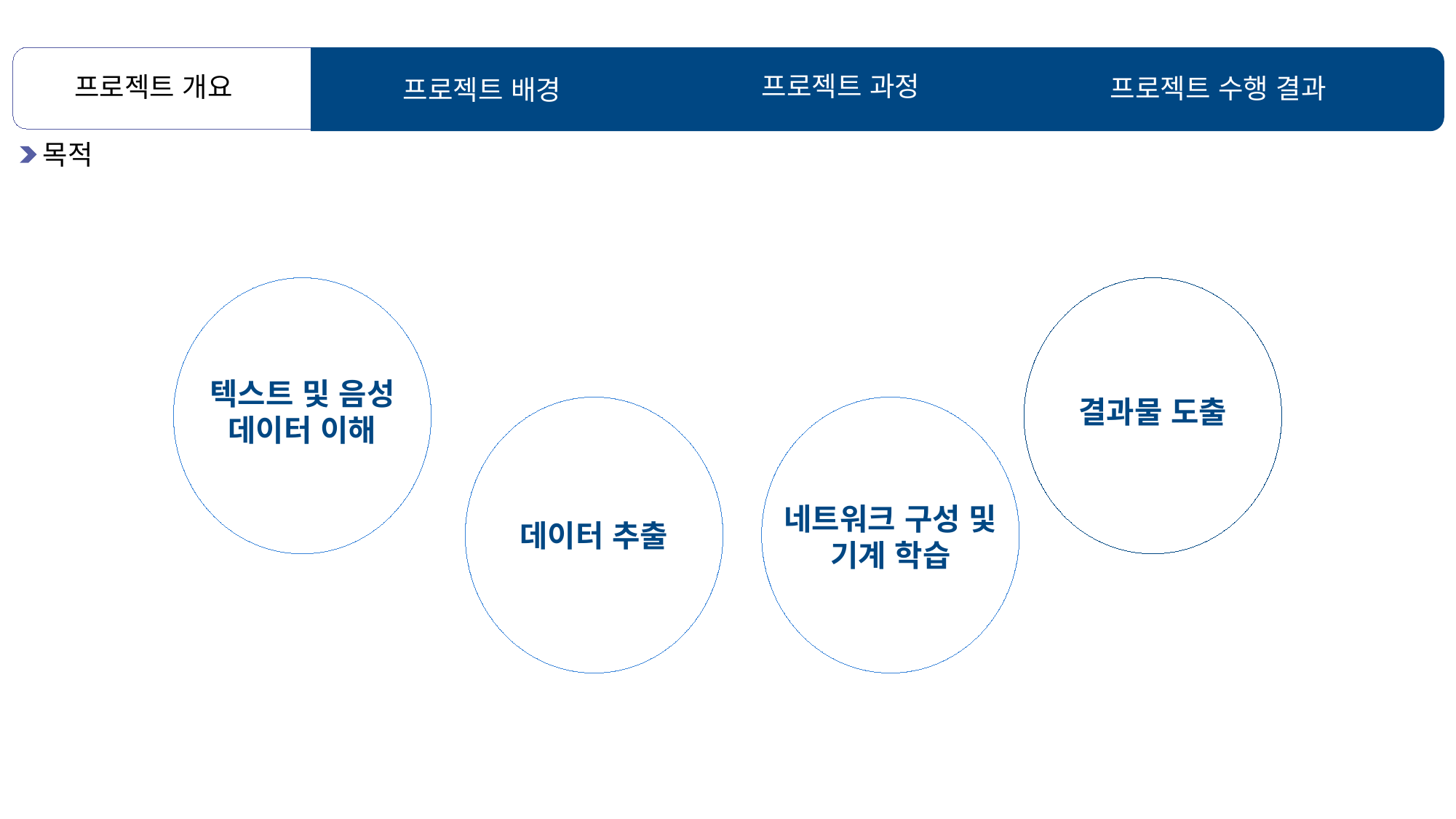

프로젝트 과정
프로젝트 개요
프로젝트 수행 결과
프로젝트 배경
목적

텍스트 및 음성 데이터 이해

결과물 도출
네트워크 구성 및 기계 학습
데이터 추출